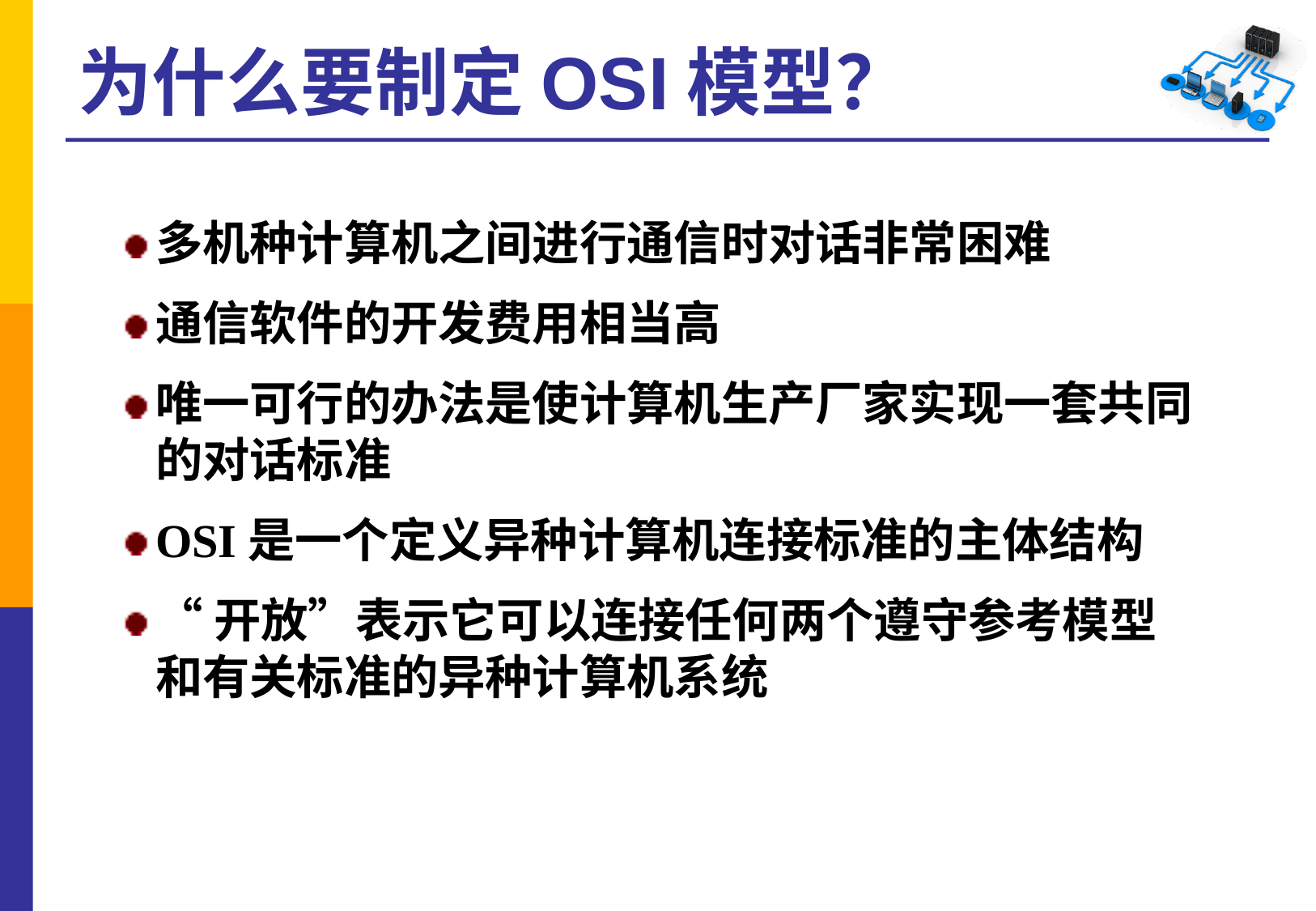

# 为什么要制定OSI模型？
多机种计算机之间进行通信时对话非常困难
通信软件的开发费用相当高
唯一可行的办法是使计算机生产厂家实现一套共同的对话标准
OSI是一个定义异种计算机连接标准的主体结构
“开放”表示它可以连接任何两个遵守参考模型和有关标准的异种计算机系统